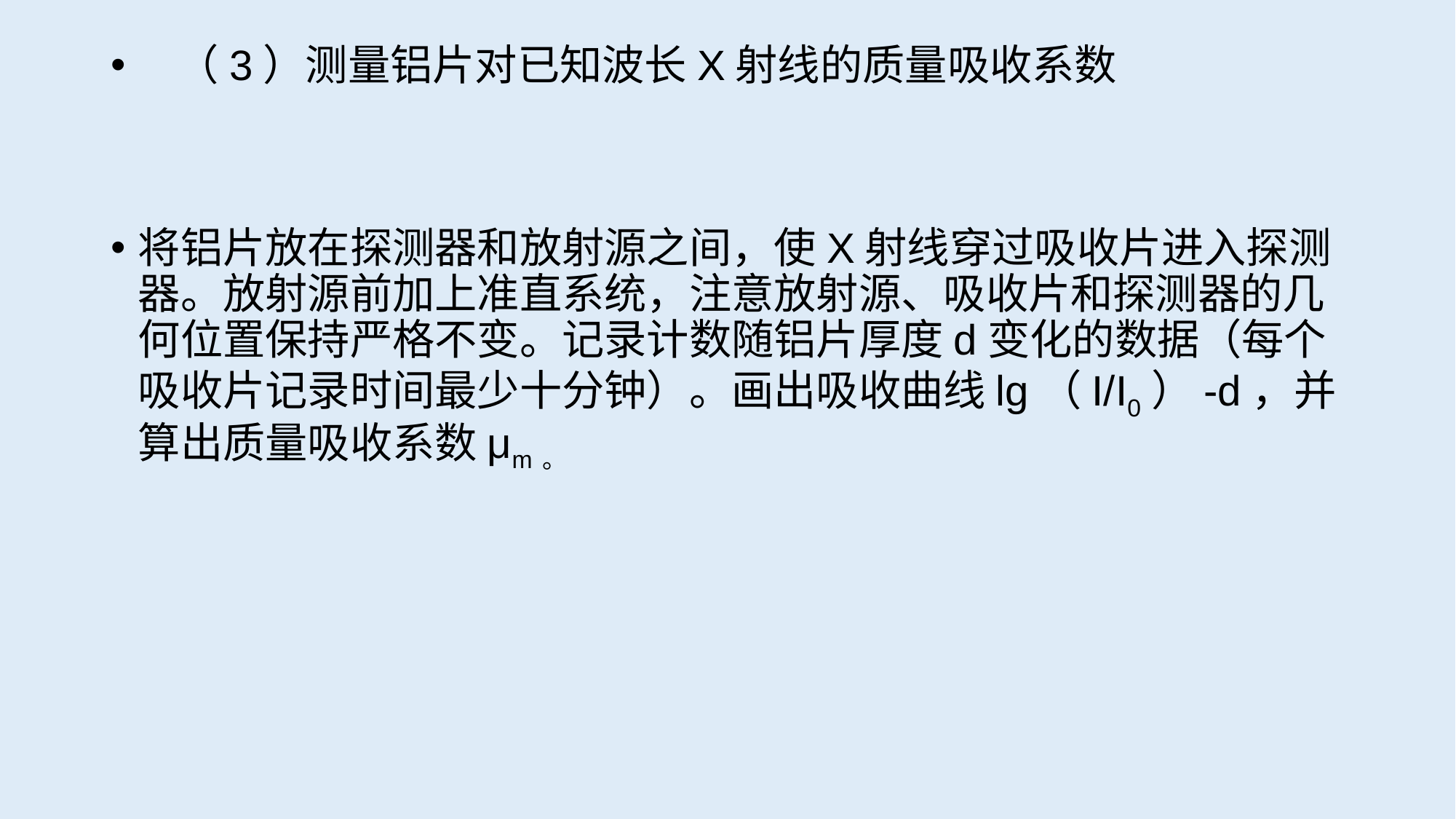

（3）测量铝片对已知波长X射线的质量吸收系数

将铝片放在探测器和放射源之间，使X射线穿过吸收片进入探测器。放射源前加上准直系统，注意放射源、吸收片和探测器的几何位置保持严格不变。记录计数随铝片厚度d变化的数据（每个吸收片记录时间最少十分钟）。画出吸收曲线lg（I/I0）-d，并算出质量吸收系数μm。